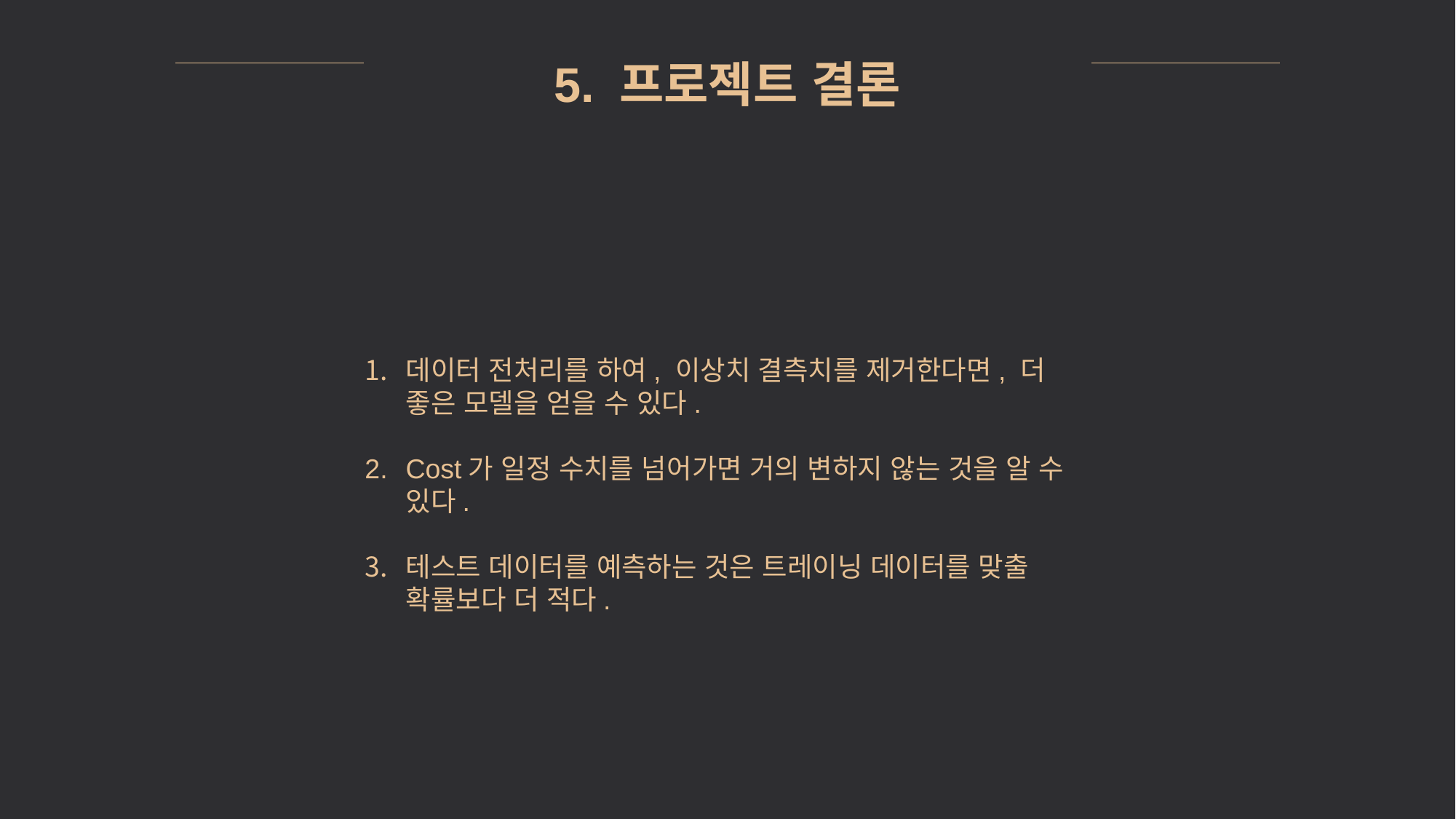

5. 프로젝트 결론
데이터 전처리를 하여, 이상치 결측치를 제거한다면, 더 좋은 모델을 얻을 수 있다.
Cost가 일정 수치를 넘어가면 거의 변하지 않는 것을 알 수 있다.
테스트 데이터를 예측하는 것은 트레이닝 데이터를 맞출 확률보다 더 적다.